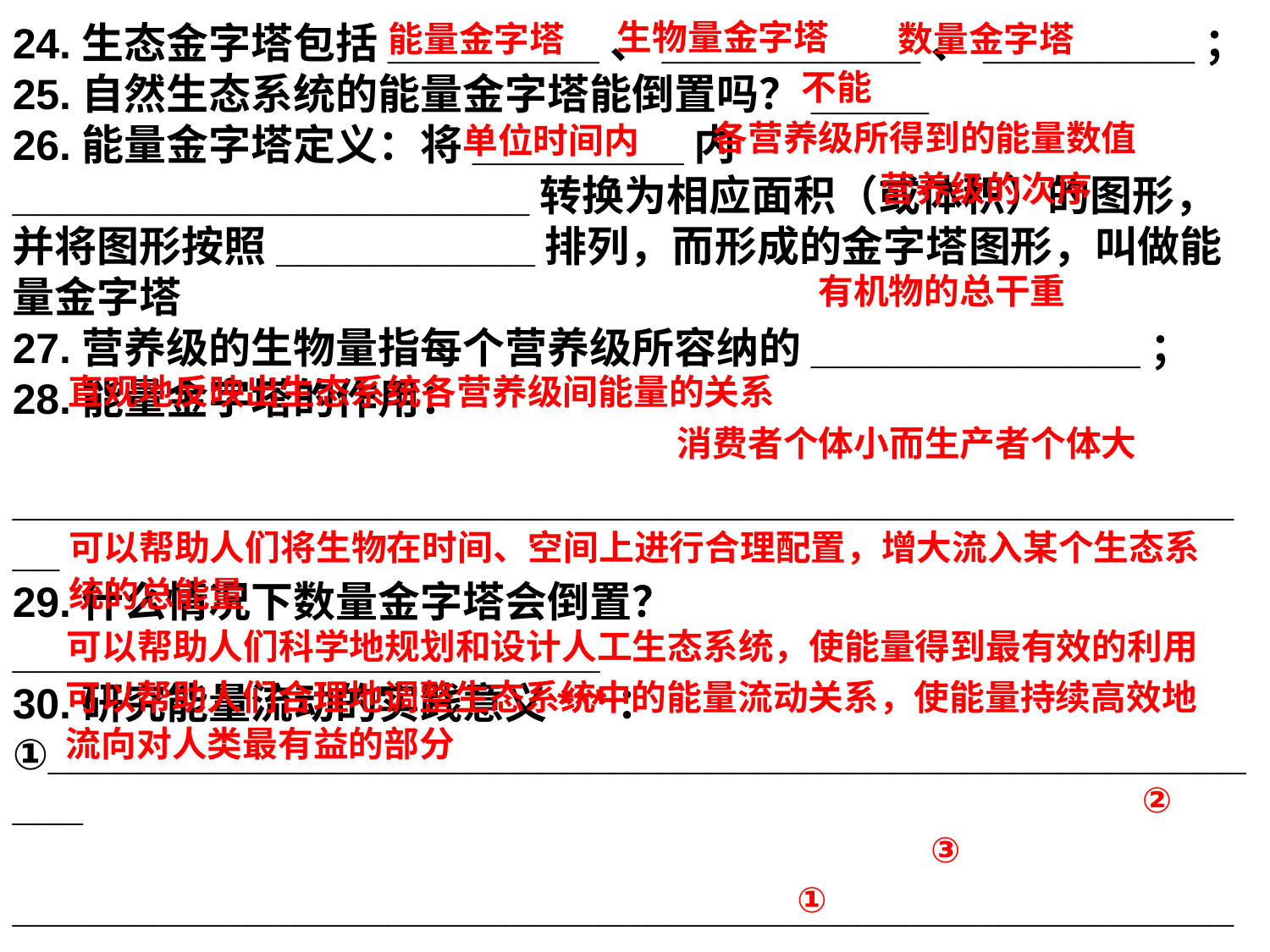

生物量金字塔
数量金字塔
能量金字塔
24.生态金字塔包括_________、___________、_________；
25.自然生态系统的能量金字塔能倒置吗？_____
26.能量金字塔定义：将_________内______________________转换为相应面积（或体积）的图形，并将图形按照___________排列，而形成的金字塔图形，叫做能量金字塔
27.营养级的生物量指每个营养级所容纳的______________；
28.能量金字塔的作用：
  ______________________________________________________
29.什么情况下数量金字塔会倒置？_________________________
30.研究能量流动的实践意义***：
①______________________________________________________
  ______________________________________________________
②______________________________________________________
③______________________________________________________
  ______________________________________________________
  将秸秆用作饲料喂牲畜，牲畜粪便作为沼气池原料体现了____
  麦田除虫、除草，牧场合理确定载畜量体现了____
  间作套种、多层育苗、立体农业体现了____
不能
各营养级所得到的能量数值
单位时间内
营养级的次序
有机物的总干重
直观地反映出生态系统各营养级间能量的关系
消费者个体小而生产者个体大
可以帮助人们将生物在时间、空间上进行合理配置，增大流入某个生态系统的总能量
可以帮助人们科学地规划和设计人工生态系统，使能量得到最有效的利用
可以帮助人们合理地调整生态系统中的能量流动关系，使能量持续高效地流向对人类最有益的部分
②
③
①